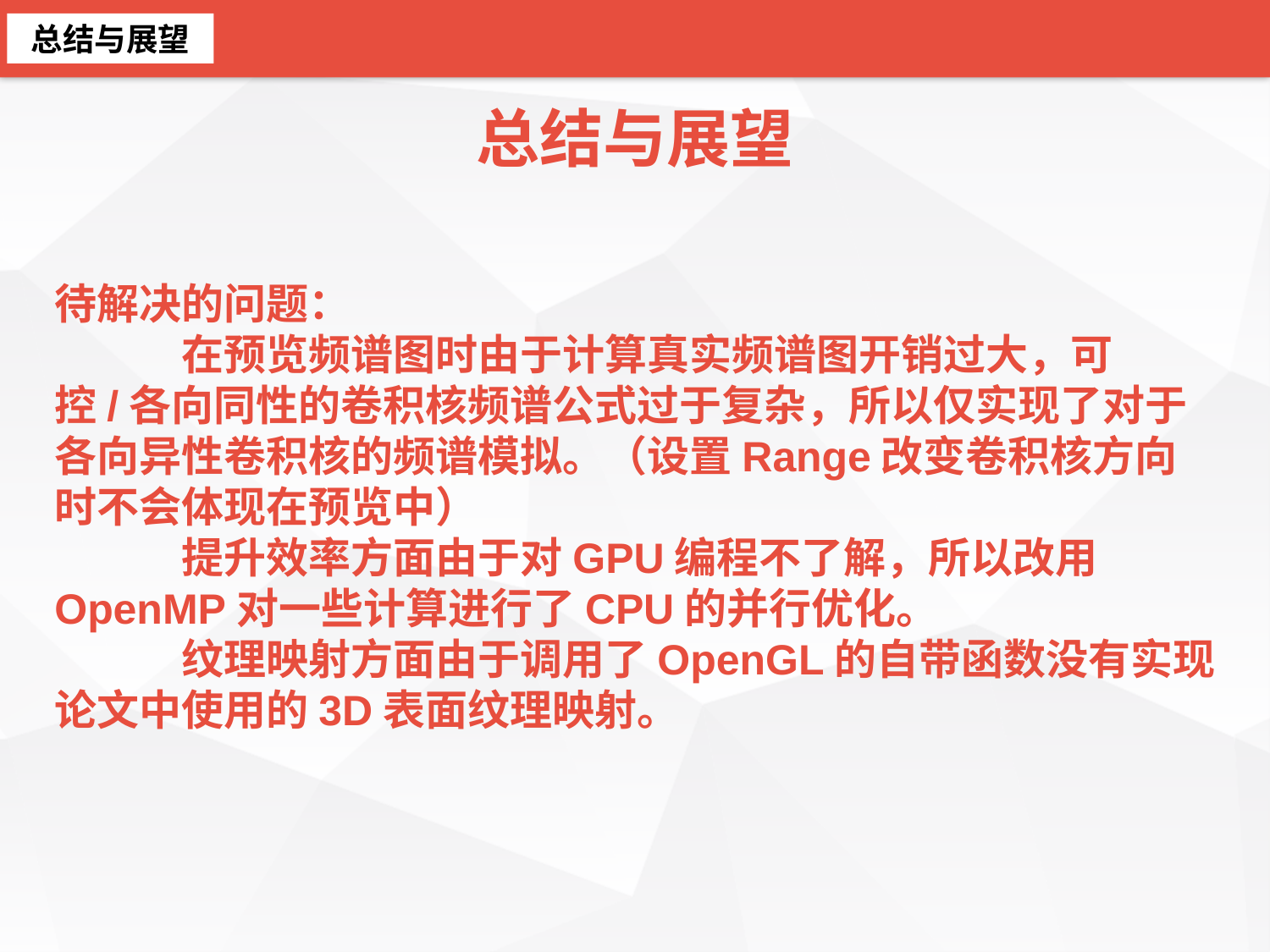

总结与展望
总结与展望
待解决的问题：
	在预览频谱图时由于计算真实频谱图开销过大，可控/各向同性的卷积核频谱公式过于复杂，所以仅实现了对于各向异性卷积核的频谱模拟。（设置Range改变卷积核方向时不会体现在预览中）
	提升效率方面由于对GPU编程不了解，所以改用OpenMP对一些计算进行了CPU的并行优化。
	纹理映射方面由于调用了OpenGL的自带函数没有实现论文中使用的3D表面纹理映射。